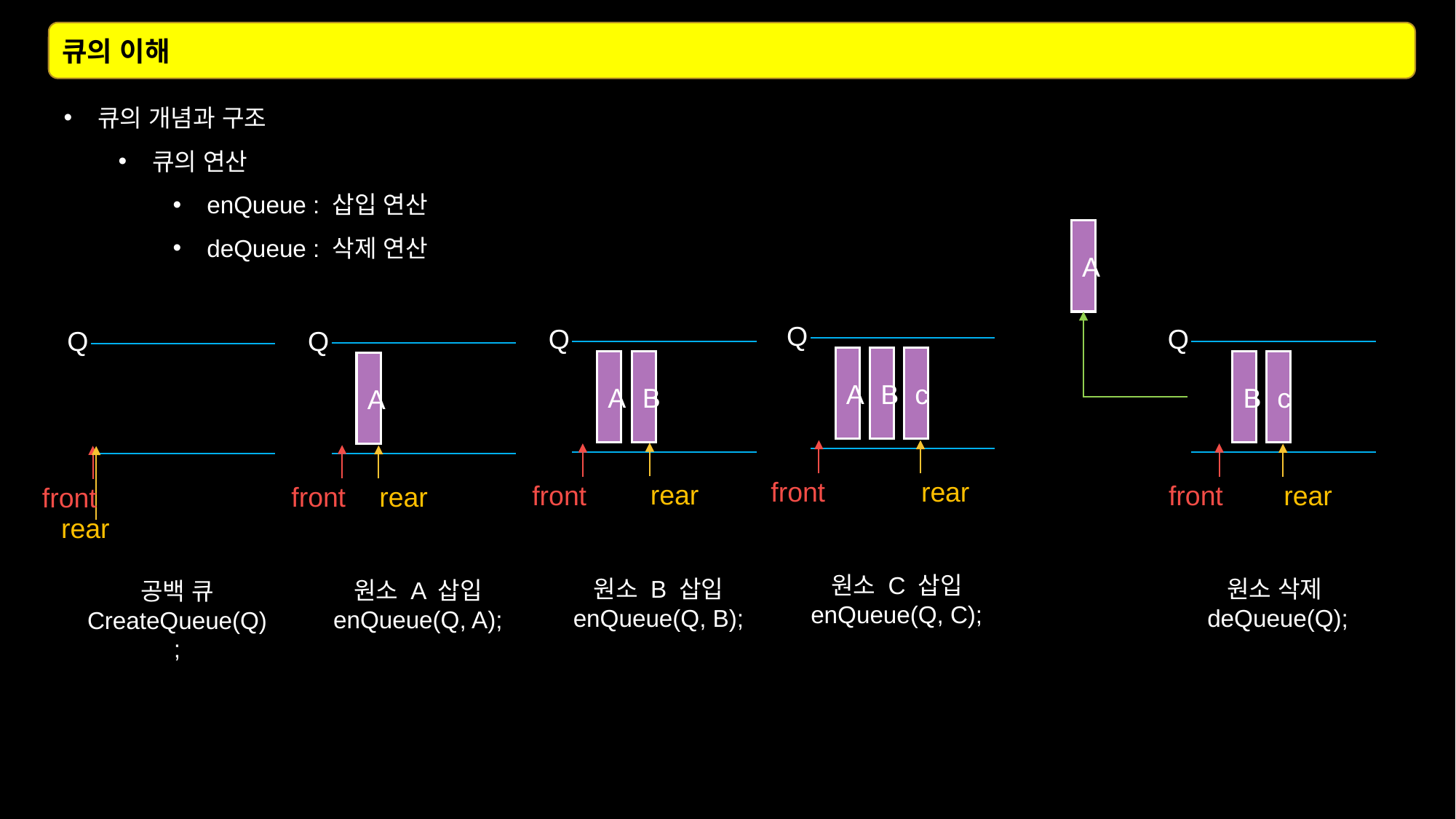

큐의 이해
큐의 개념과 구조
큐의 연산
enQueue : 삽입 연산
deQueue : 삭제 연산
A
Q

Q

Q

Q

Q

A
B
c
A
B
B
c
A
front
rear
rear
front
front
rear
front
rear
front
rear
원소 C 삽입
enQueue(Q, C);
원소 B 삽입
enQueue(Q, B);
원소 삭제
deQueue(Q);
원소 A 삽입
enQueue(Q, A);
공백 큐
CreateQueue(Q);